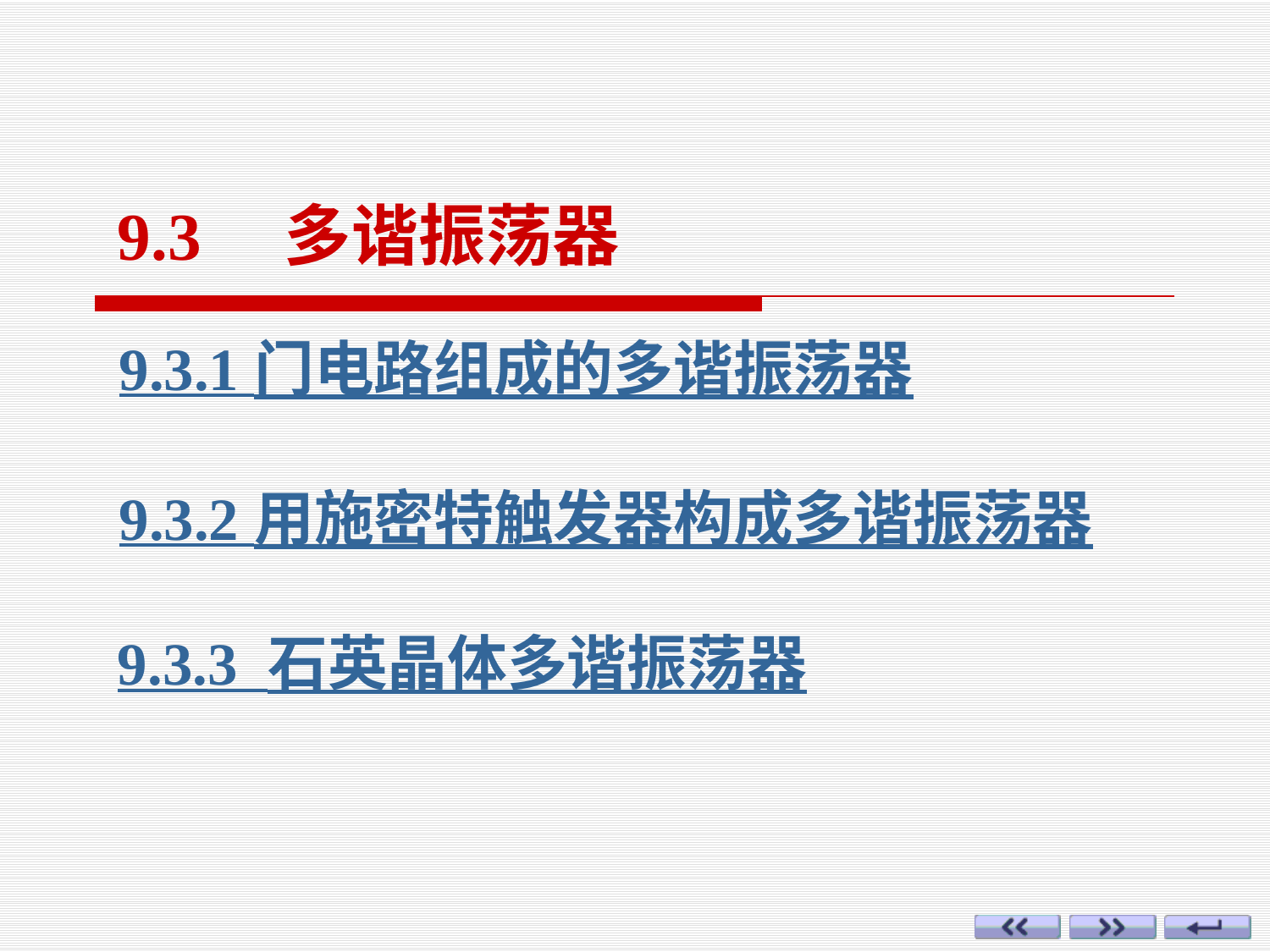

9.3    多谐振荡器
9.3.1 门电路组成的多谐振荡器
9.3.2 用施密特触发器构成多谐振荡器
9.3.3  石英晶体多谐振荡器